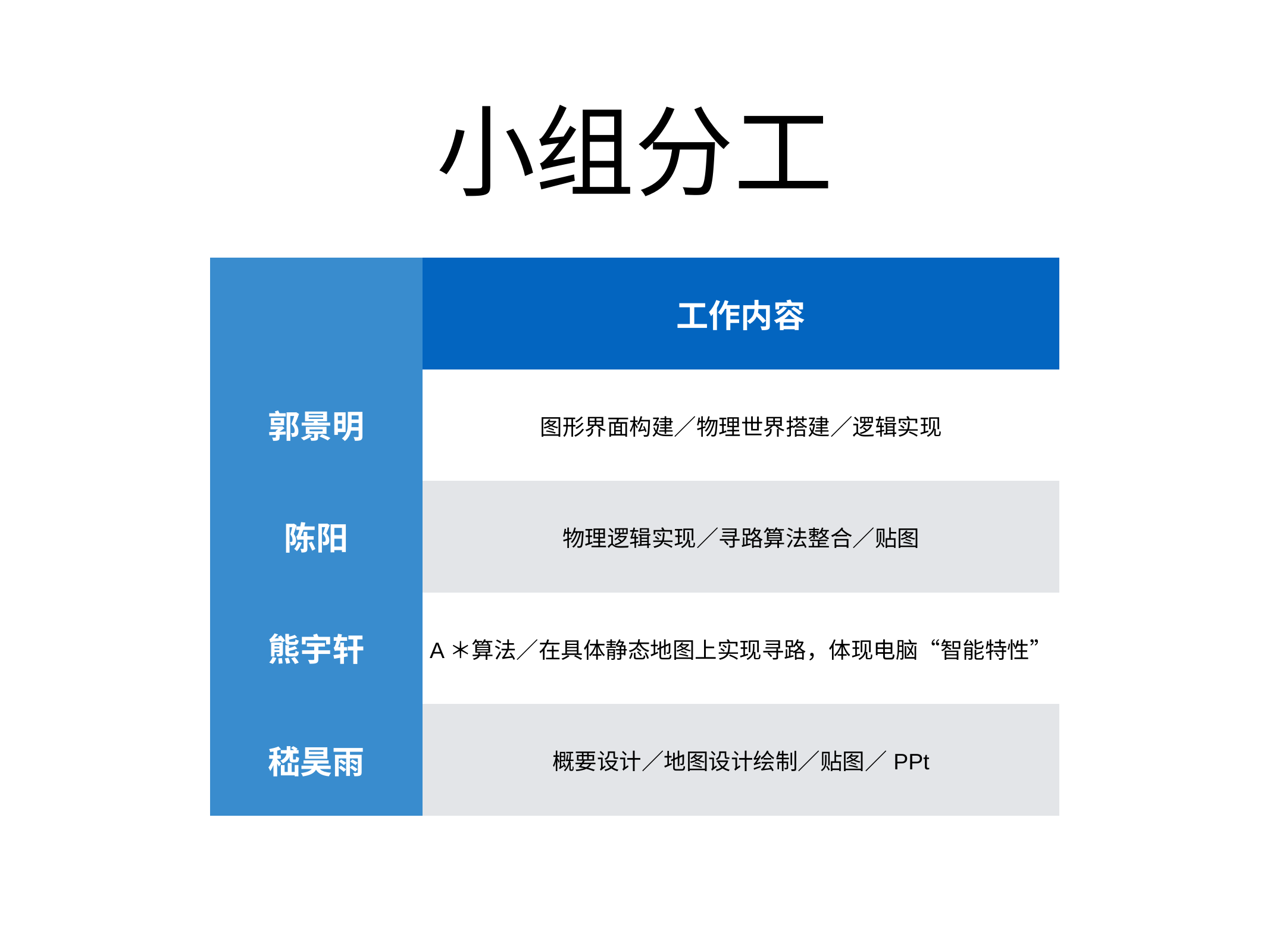

# 小组分工
|  | 工作内容 |  |  |
| --- | --- | --- | --- |
| 郭景明 | 图形界面构建／物理世界搭建／逻辑实现 |  |  |
| 陈阳 | 物理逻辑实现／寻路算法整合／贴图 |  |  |
| 熊宇轩 | A＊算法／在具体静态地图上实现寻路，体现电脑“智能特性” |  |  |
| 嵇昊雨 | 概要设计／地图设计绘制／贴图／PPt |  |  |